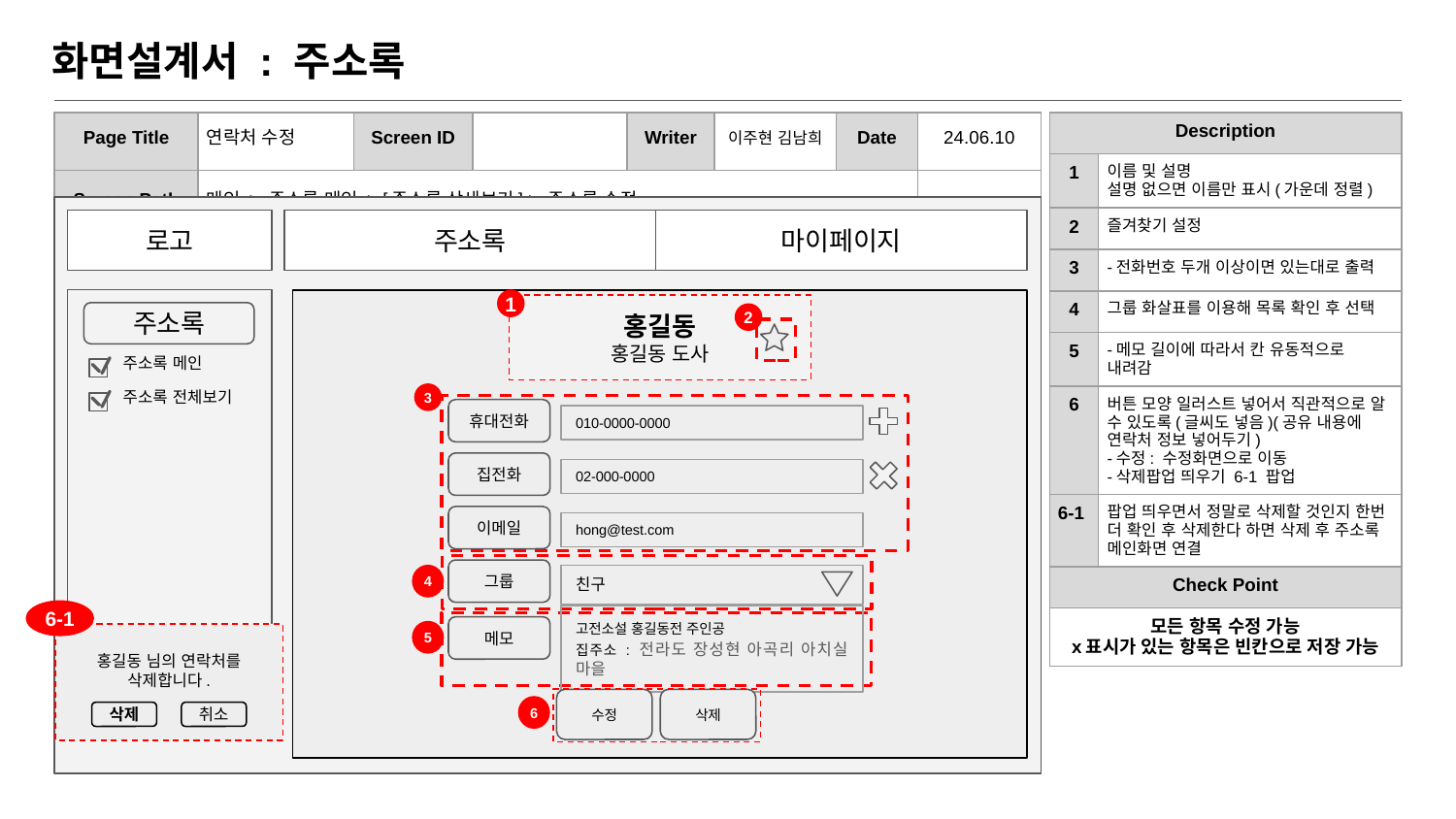

# 화면설계서 : 주소록
| Page Title | 연락처 수정 | Screen ID |  | Writer | 이주현 김남희 | Date | 24.06.10 |
| --- | --- | --- | --- | --- | --- | --- | --- |
| Screen Path | 메인 > 주소록 메인 > [주소록 상세보기] > 주소록 수정 |  |  |  |  |  |  |
| Description |  |
| --- | --- |
| 1 | 이름 및 설명 설명 없으면 이름만 표시(가운데 정렬) |
| 2 | 즐겨찾기 설정 |
| 3 | -전화번호 두개 이상이면 있는대로 출력 |
| 4 | 그룹 화살표를 이용해 목록 확인 후 선택 |
| 5 | -메모 길이에 따라서 칸 유동적으로 내려감 |
| 6 | 버튼 모양 일러스트 넣어서 직관적으로 알 수 있도록(글씨도 넣음)(공유 내용에 연락처 정보 넣어두기) -수정: 수정화면으로 이동 -삭제팝업 띄우기 6-1 팝업 |
| 6-1 | 팝업 띄우면서 정말로 삭제할 것인지 한번 더 확인 후 삭제한다 하면 삭제 후 주소록 메인화면 연결 |
| Check Point |  |
| 모든 항목 수정 가능 x표시가 있는 항목은 빈칸으로 저장 가능 |  |

로고
주소록
마이페이지
1

홍길동
홍길동 도사
주소록
2

주소록 메인

주소록 전체보기
3

휴대전화
010-0000-0000

집전화
02-000-0000

hong@test.com
이메일

친구
그룹
4

6-1

고전소설 홍길동전 주인공
집주소 : 전라도 장성현 아곡리 아치실 마을
메모
5
홍길동 님의 연락처를 삭제합니다.

수정
삭제
6
삭제
취소